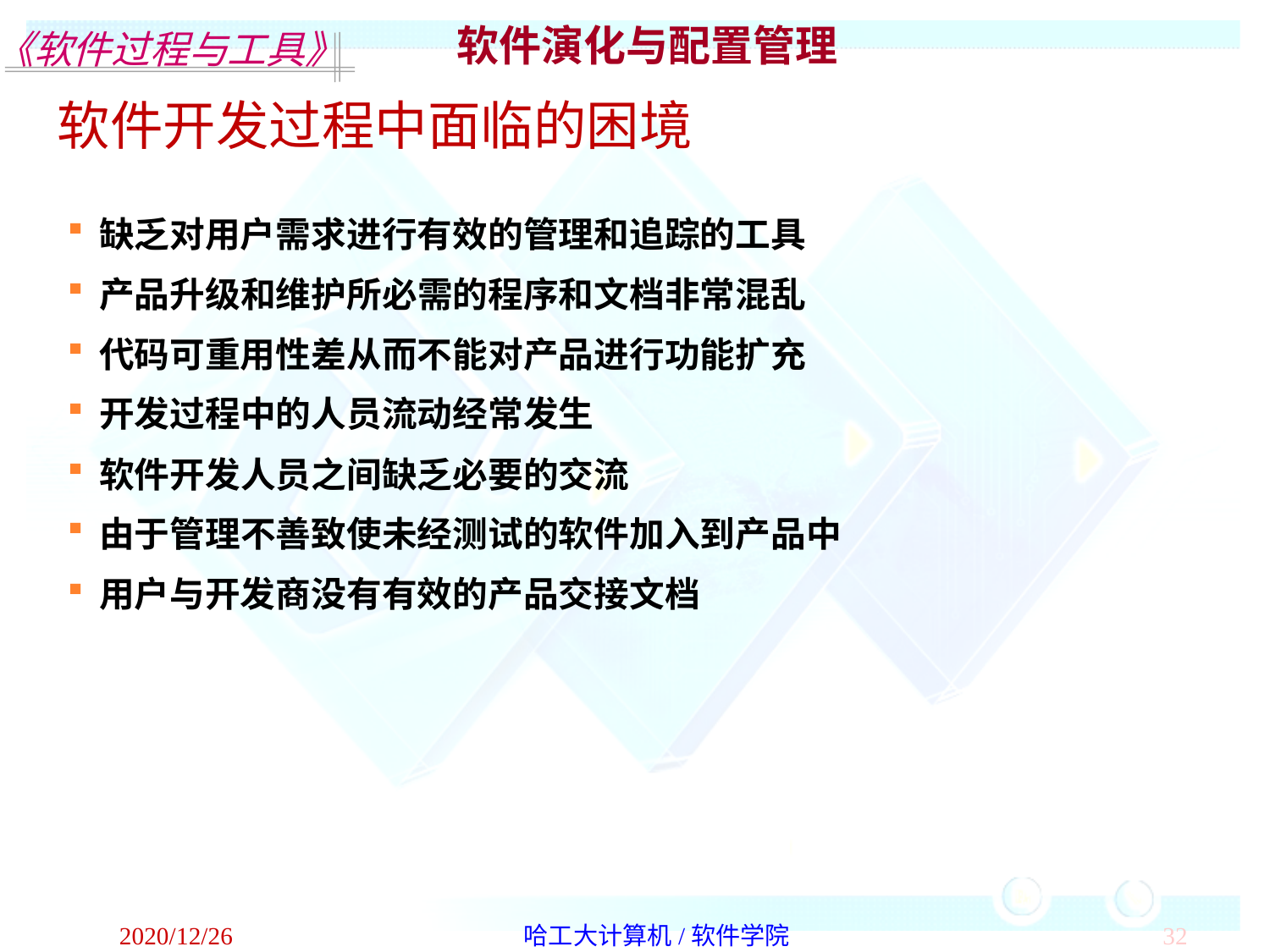

软件演化与配置管理
软件开发过程中面临的困境
缺乏对用户需求进行有效的管理和追踪的工具
产品升级和维护所必需的程序和文档非常混乱
代码可重用性差从而不能对产品进行功能扩充
开发过程中的人员流动经常发生
软件开发人员之间缺乏必要的交流
由于管理不善致使未经测试的软件加入到产品中
用户与开发商没有有效的产品交接文档